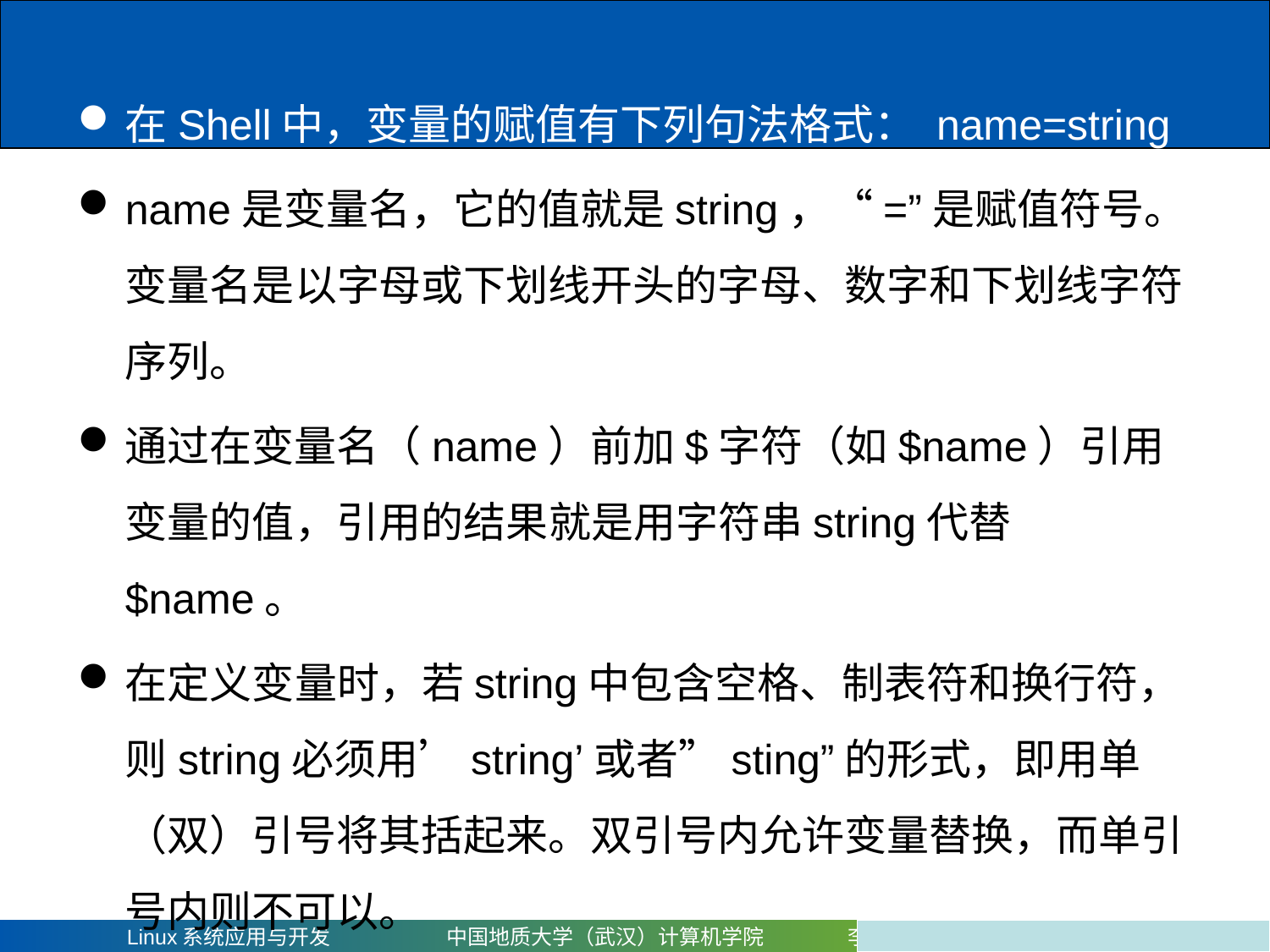

在Shell中，变量的赋值有下列句法格式： name=string
name是变量名，它的值就是string，“=”是赋值符号。变量名是以字母或下划线开头的字母、数字和下划线字符序列。
通过在变量名（name）前加$字符（如$name）引用变量的值，引用的结果就是用字符串string代替$name。
在定义变量时，若string中包含空格、制表符和换行符，则string必须用’string’或者”sting”的形式，即用单（双）引号将其括起来。双引号内允许变量替换，而单引号内则不可以。